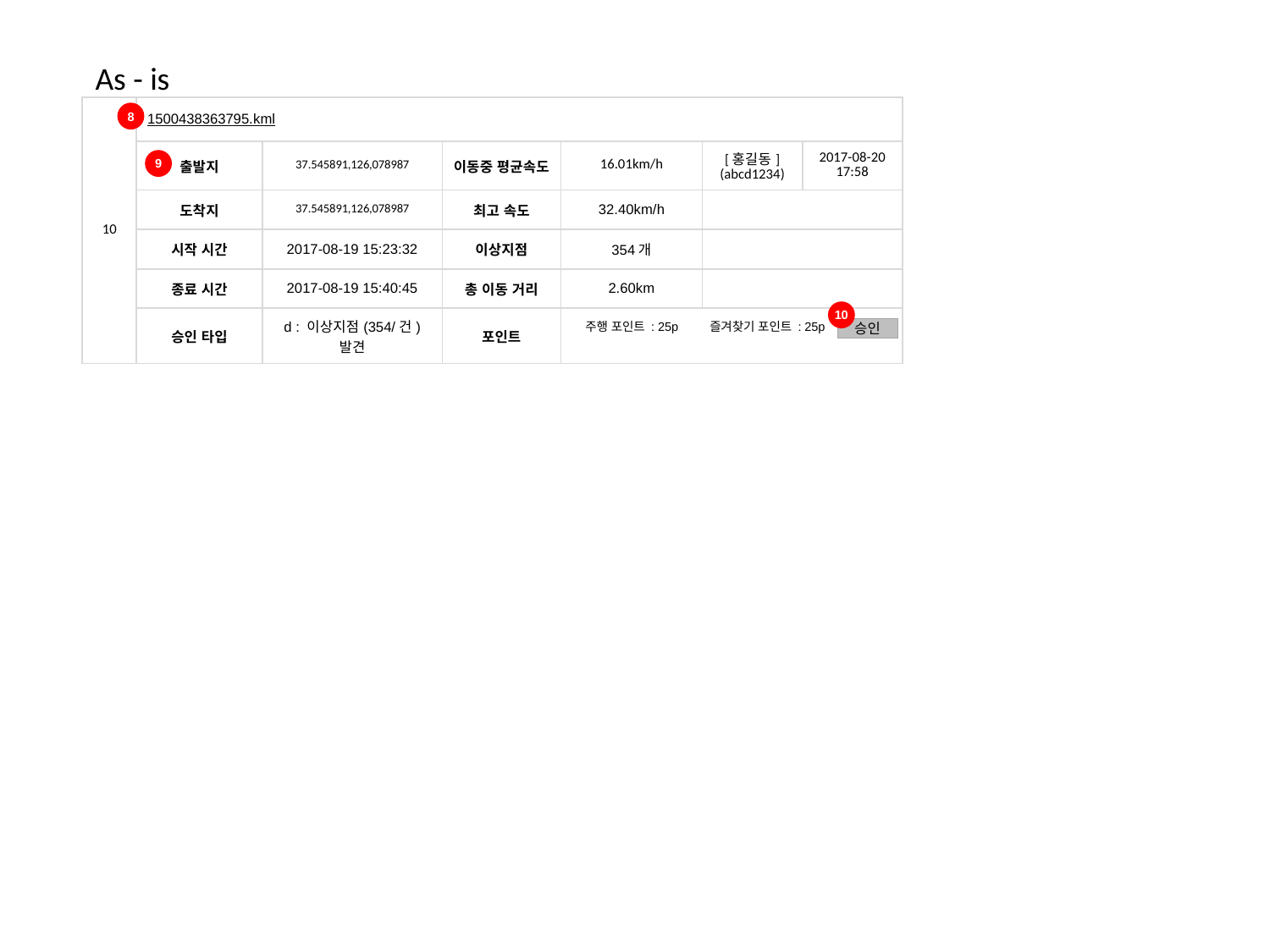

As - is
| 10 | 1500438363795.kml |  |  |  |  |  |
| --- | --- | --- | --- | --- | --- | --- |
|  | 출발지 | 37.545891,126,078987 | 이동중 평균속도 | 16.01km/h | [홍길동] (abcd1234) | 2017-08-20 17:58 |
|  | 도착지 | 37.545891,126,078987 | 최고 속도 | 32.40km/h |  |  |
|  | 시작 시간 | 2017-08-19 15:23:32 | 이상지점 | 354개 |  |  |
|  | 종료 시간 | 2017-08-19 15:40:45 | 총 이동 거리 | 2.60km |  |  |
|  | 승인 타입 | d : 이상지점(354/건) 발견 | 포인트 |  |  |  |
8
9
10
 즐겨찾기 포인트 : 25p
 주행 포인트 : 25p
승인